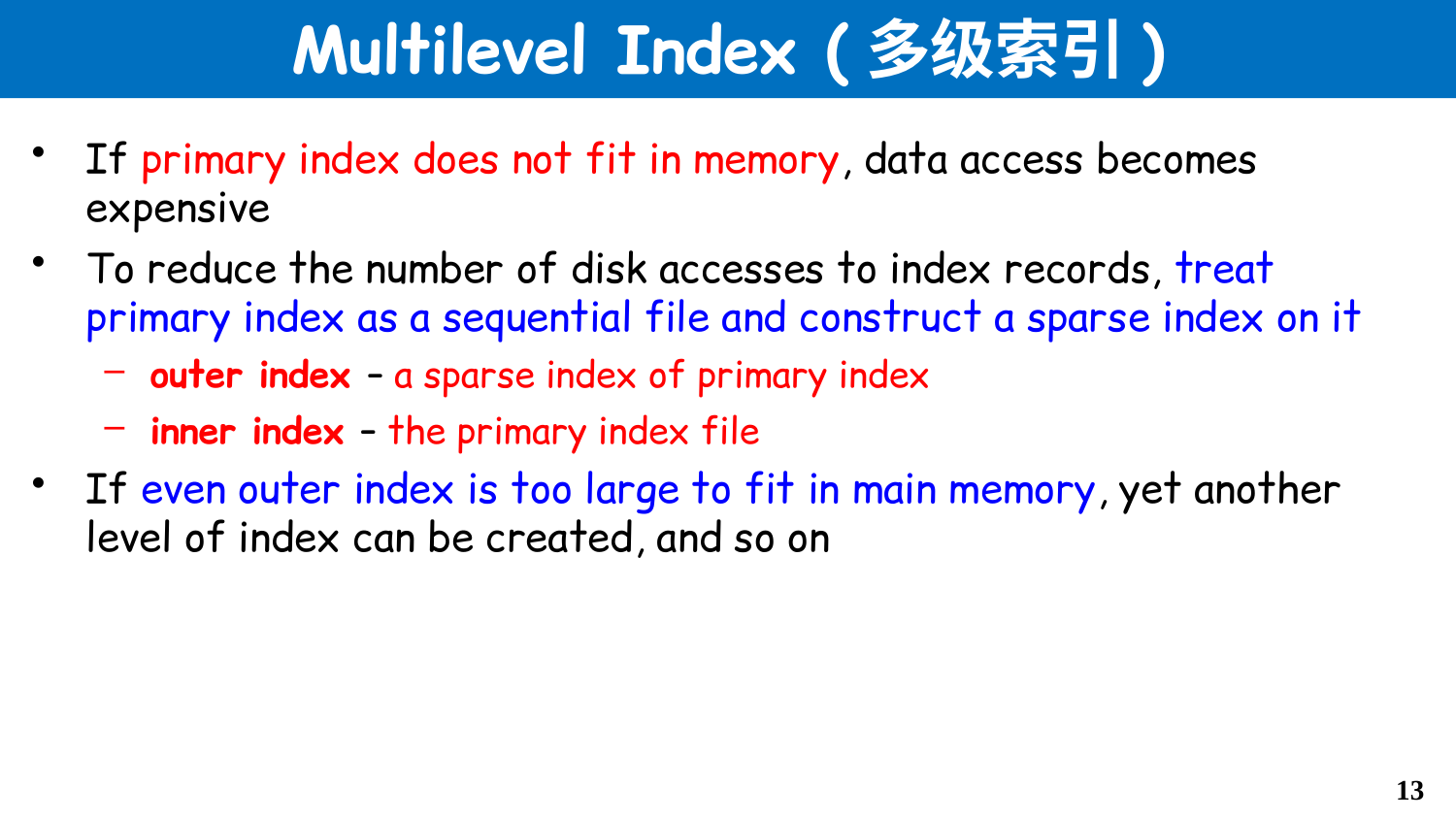

# Multilevel Index (多级索引)
If primary index does not fit in memory, data access becomes expensive
To reduce the number of disk accesses to index records, treat primary index as a sequential file and construct a sparse index on it
outer index – a sparse index of primary index
inner index – the primary index file
If even outer index is too large to fit in main memory, yet another level of index can be created, and so on